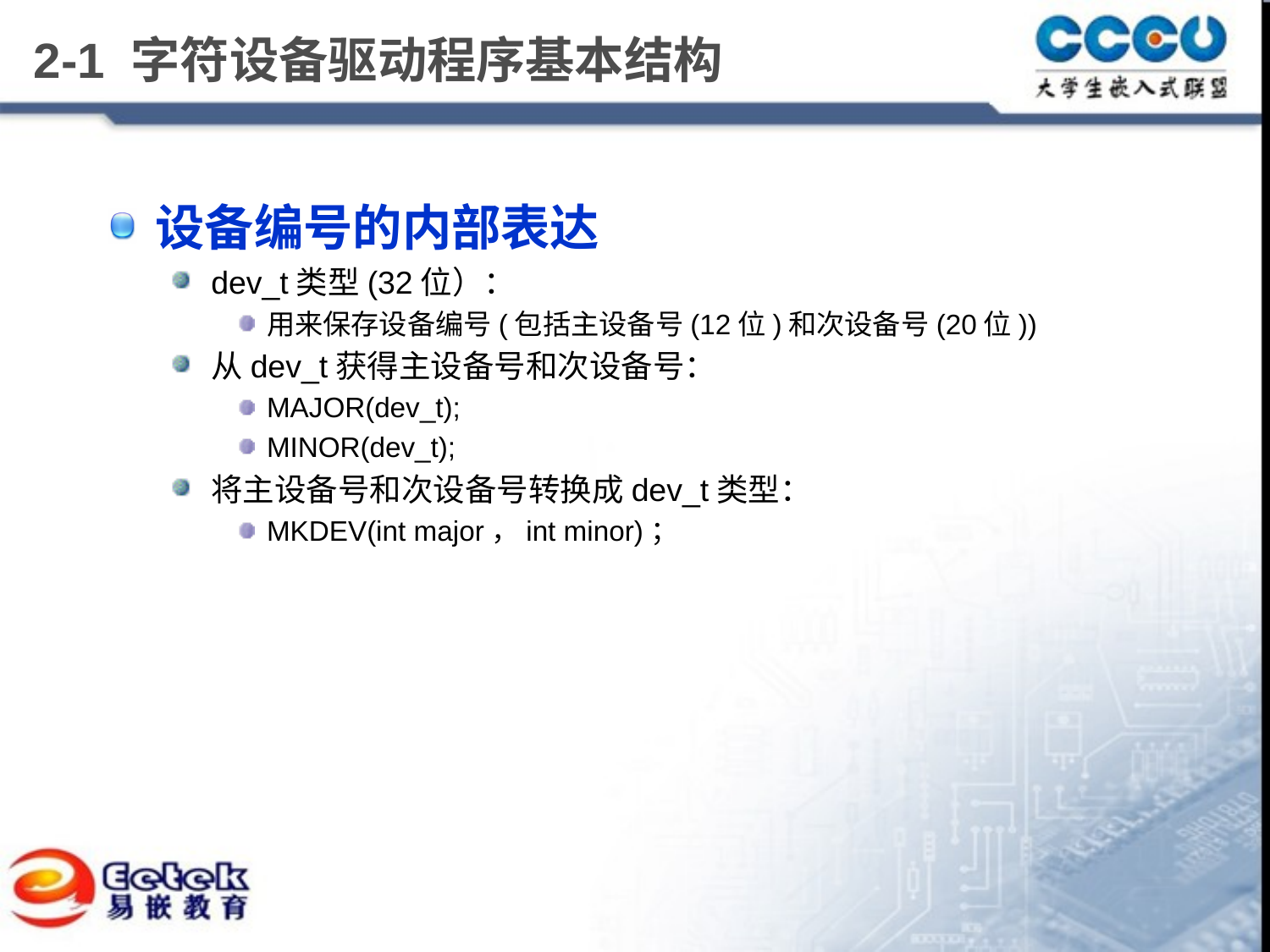

# 2-1 字符设备驱动程序基本结构
设备编号的内部表达
dev_t类型(32位）：
用来保存设备编号(包括主设备号(12位)和次设备号(20位))
从dev_t获得主设备号和次设备号：
MAJOR(dev_t);
MINOR(dev_t);
将主设备号和次设备号转换成dev_t类型：
MKDEV(int major，int minor)；